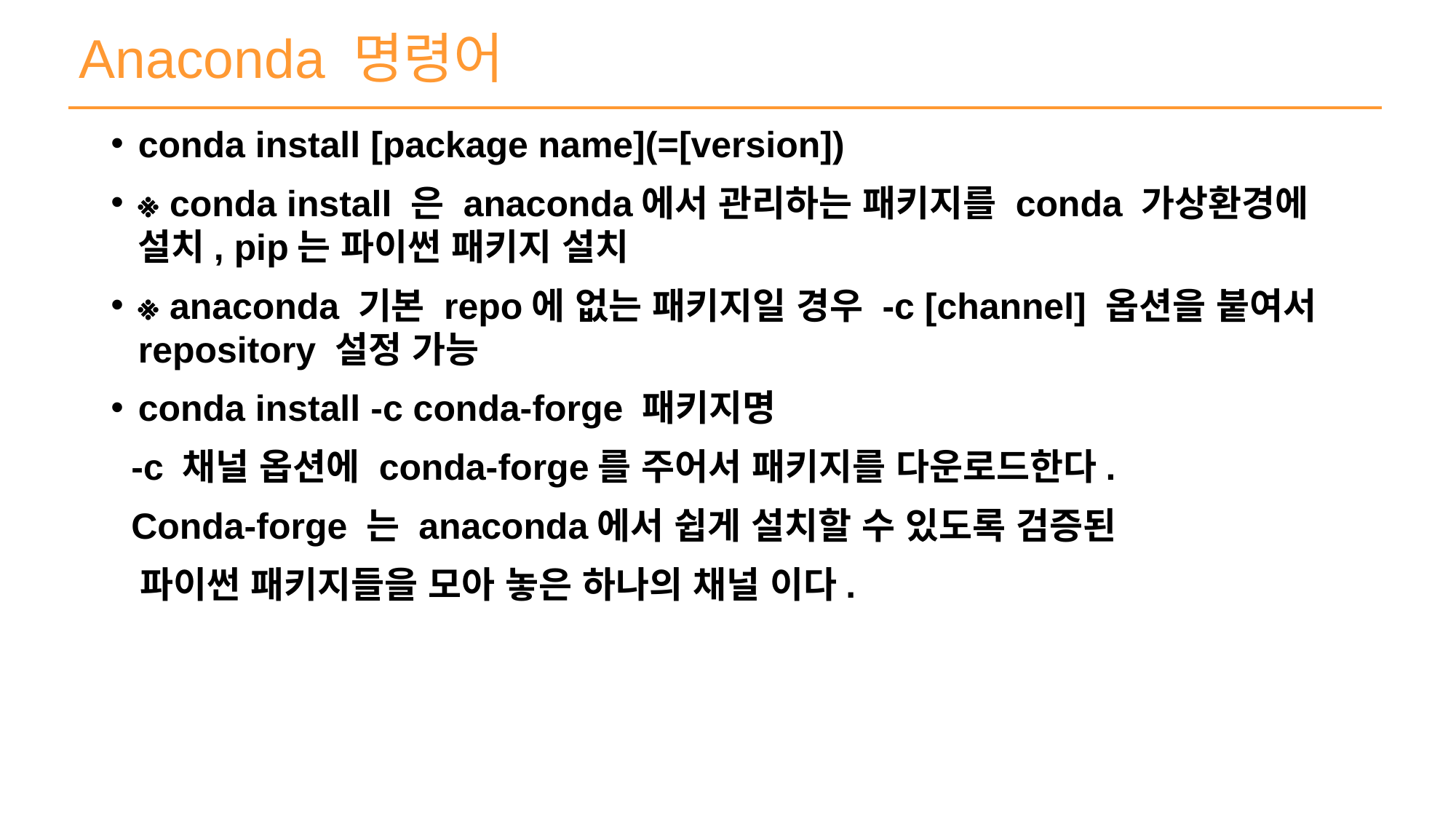

Anaconda 명령어

conda install [package name](=[version])
※ conda install 은 anaconda에서 관리하는 패키지를 conda 가상환경에 설치, pip는 파이썬 패키지 설치
※ anaconda 기본 repo에 없는 패키지일 경우 -c [channel] 옵션을 붙여서 repository 설정 가능
conda install -c conda-forge 패키지명
  -c 채널 옵션에 conda-forge를 주어서 패키지를 다운로드한다.
  Conda-forge 는 anaconda에서 쉽게 설치할 수 있도록 검증된
  파이썬 패키지들을 모아 놓은 하나의 채널 이다.